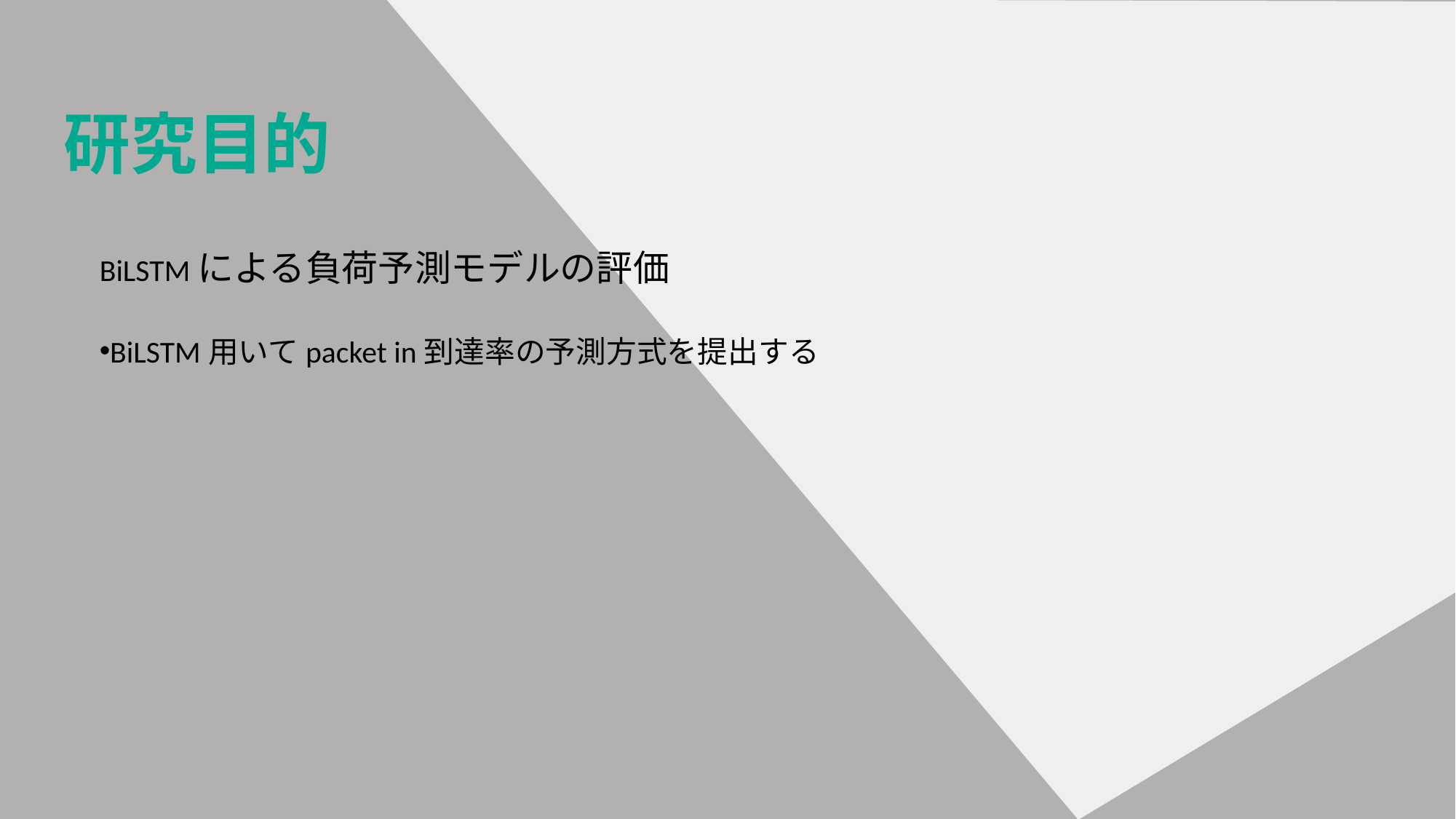

研究目的
BiLSTMによる負荷予測モデルの評価

BiLSTM用いてpacket in到達率の予測方式を提出する